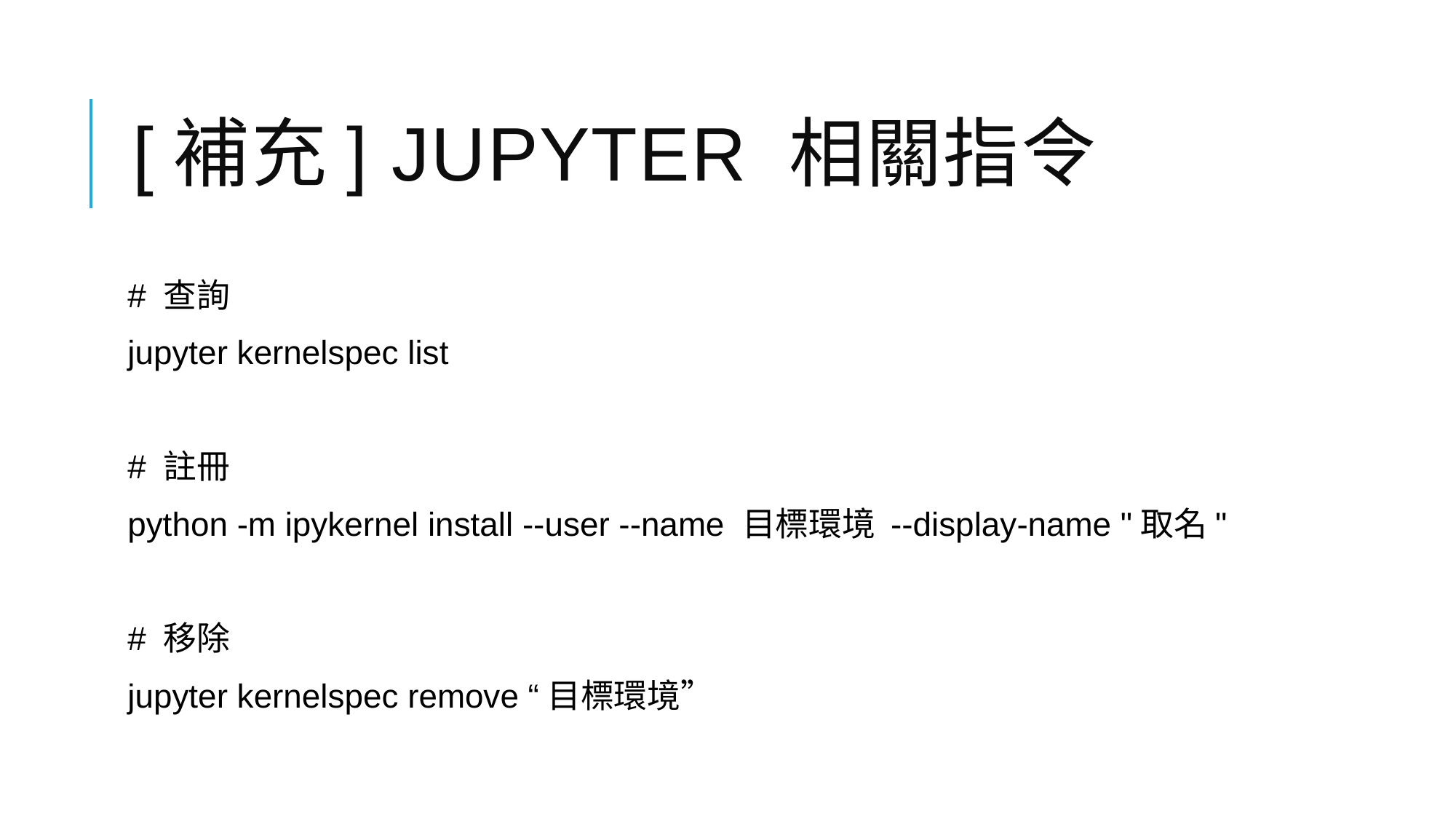

# [補充] jupyter 相關指令
# 查詢
jupyter kernelspec list

# 註冊
python -m ipykernel install --user --name 目標環境 --display-name "取名"

# 移除
jupyter kernelspec remove “目標環境”